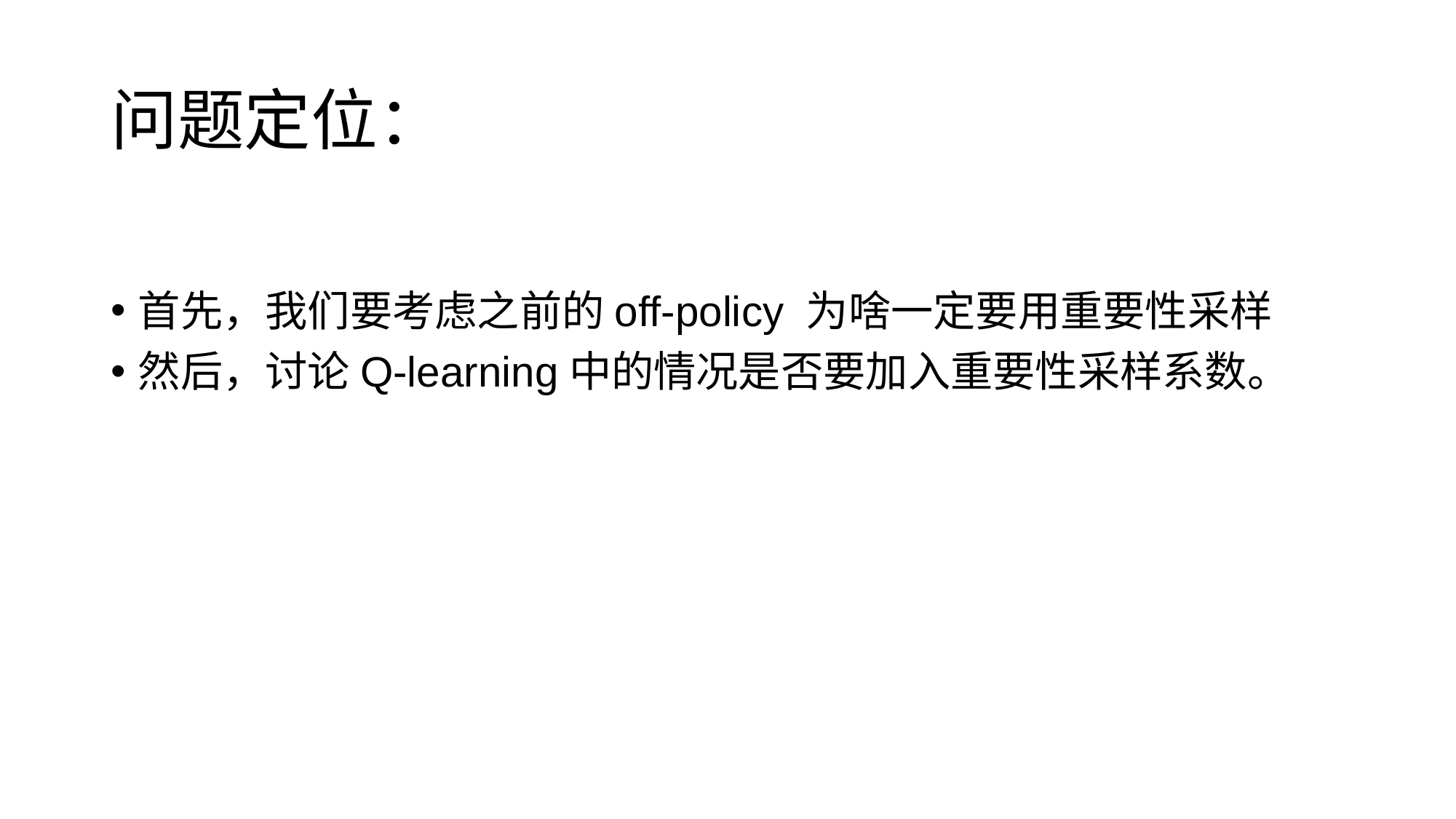

# 问题定位：

首先，我们要考虑之前的off-policy 为啥一定要用重要性采样
然后，讨论Q-learning中的情况是否要加入重要性采样系数。